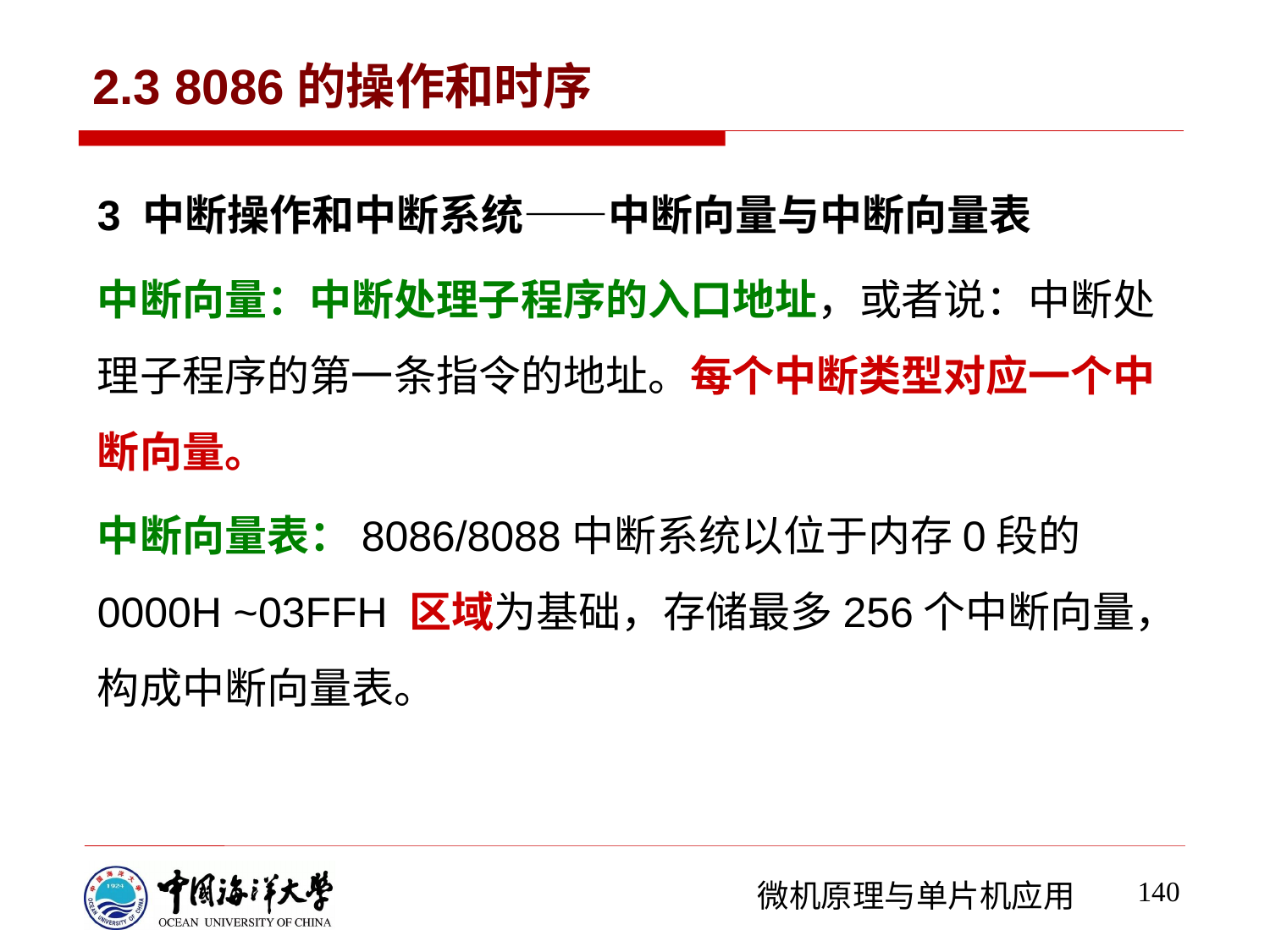

# 2.3 8086的操作和时序
3 中断操作和中断系统——中断向量与中断向量表
中断向量：中断处理子程序的入口地址，或者说：中断处理子程序的第一条指令的地址。每个中断类型对应一个中断向量。
中断向量表：8086/8088中断系统以位于内存0段的0000H ~03FFH 区域为基础，存储最多256个中断向量，构成中断向量表。

140